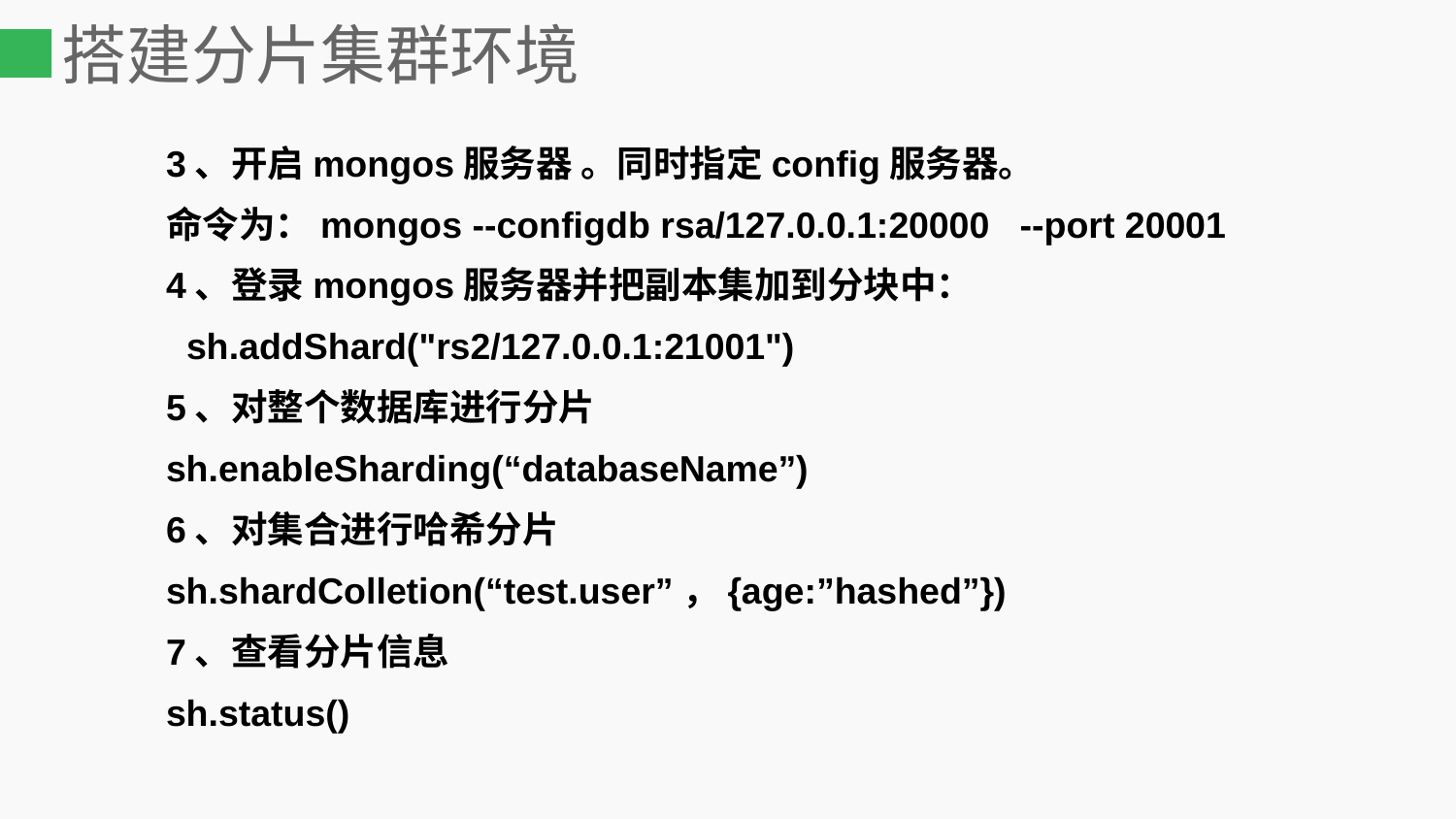

# 搭建分片集群环境
3、开启mongos服务器 。同时指定config服务器。
命令为：mongos --configdb rsa/127.0.0.1:20000   --port 20001
4、登录mongos服务器并把副本集加到分块中：
  sh.addShard("rs2/127.0.0.1:21001")
5、对整个数据库进行分片
sh.enableSharding(“databaseName”)
6、对集合进行哈希分片
sh.shardColletion(“test.user”，{age:”hashed”})
7、查看分片信息
sh.status()